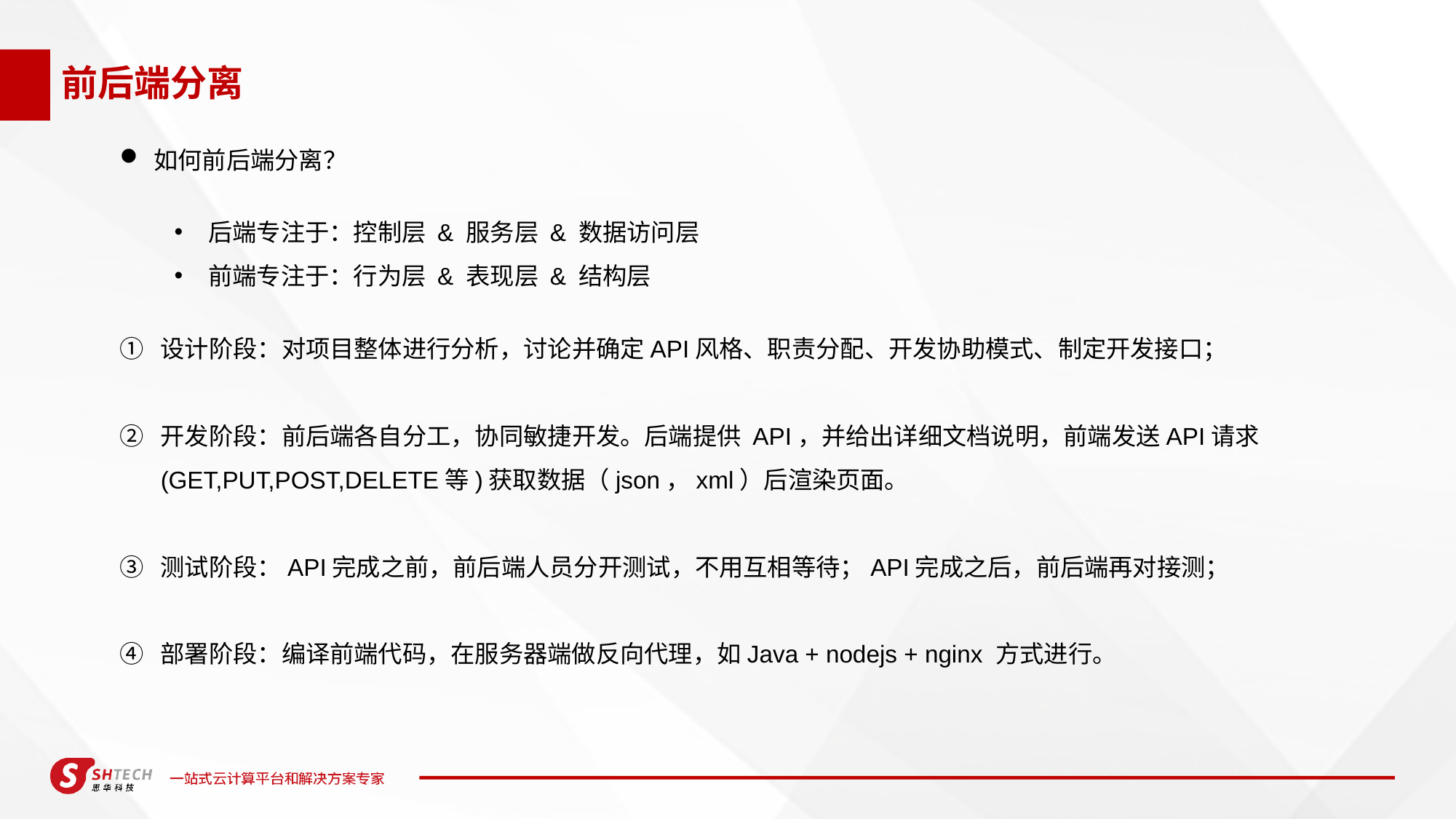

# 前后端分离
如何前后端分离？

后端专注于：控制层 & 服务层 & 数据访问层
前端专注于：行为层 & 表现层 & 结构层

设计阶段：对项目整体进行分析，讨论并确定API风格、职责分配、开发协助模式、制定开发接口；

开发阶段：前后端各自分工，协同敏捷开发。后端提供 API，并给出详细文档说明，前端发送API请求(GET,PUT,POST,DELETE等)获取数据（json，xml）后渲染页面。

测试阶段：API完成之前，前后端人员分开测试，不用互相等待；API完成之后，前后端再对接测；

部署阶段：编译前端代码，在服务器端做反向代理，如Java + nodejs + nginx 方式进行。